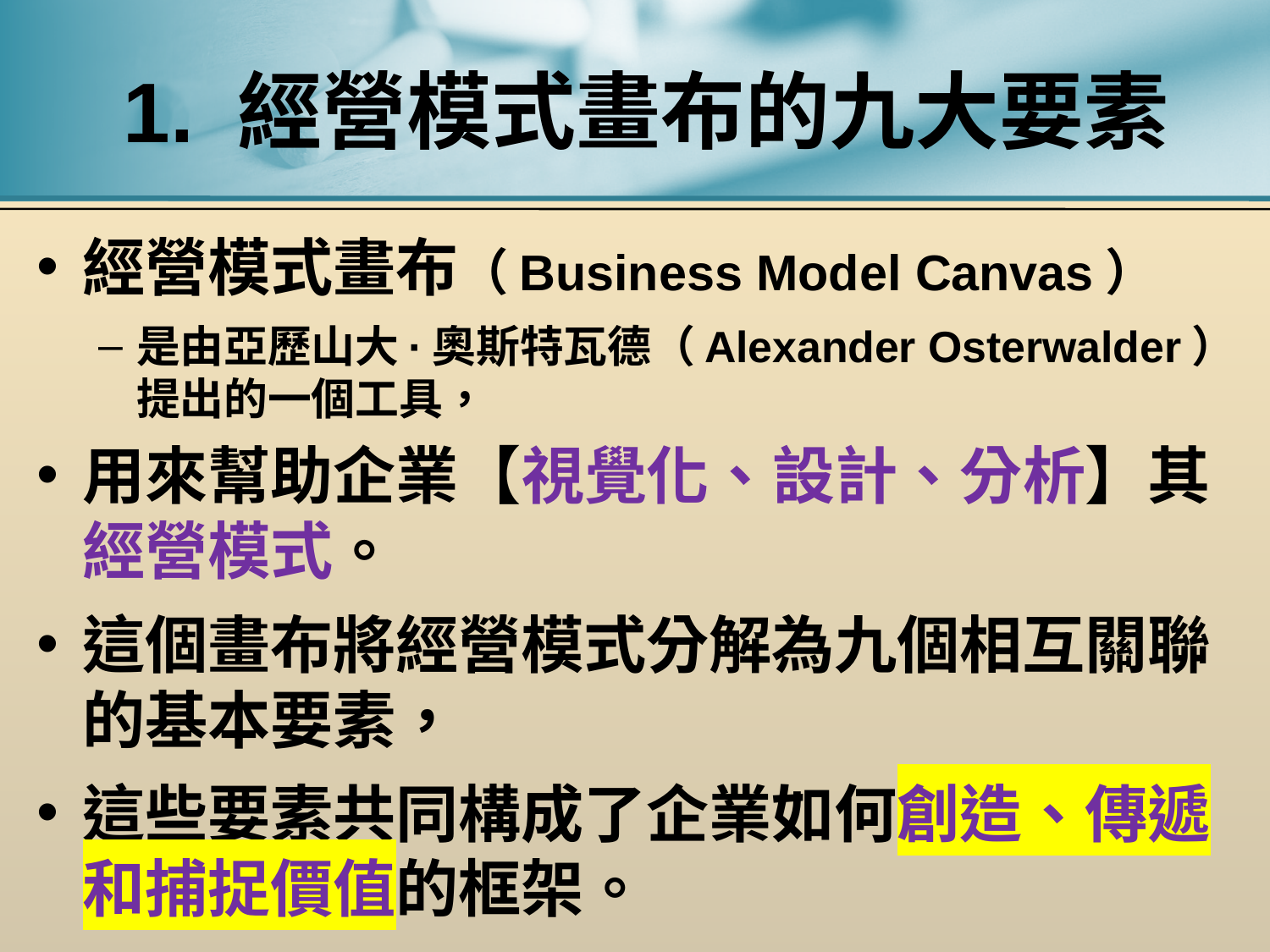

# 1. 經營模式畫布的九大要素
經營模式畫布（Business Model Canvas）
是由亞歷山大·奧斯特瓦德（Alexander Osterwalder）提出的一個工具，
用來幫助企業【視覺化、設計、分析】其經營模式。
這個畫布將經營模式分解為九個相互關聯的基本要素，
這些要素共同構成了企業如何創造、傳遞和捕捉價值的框架。